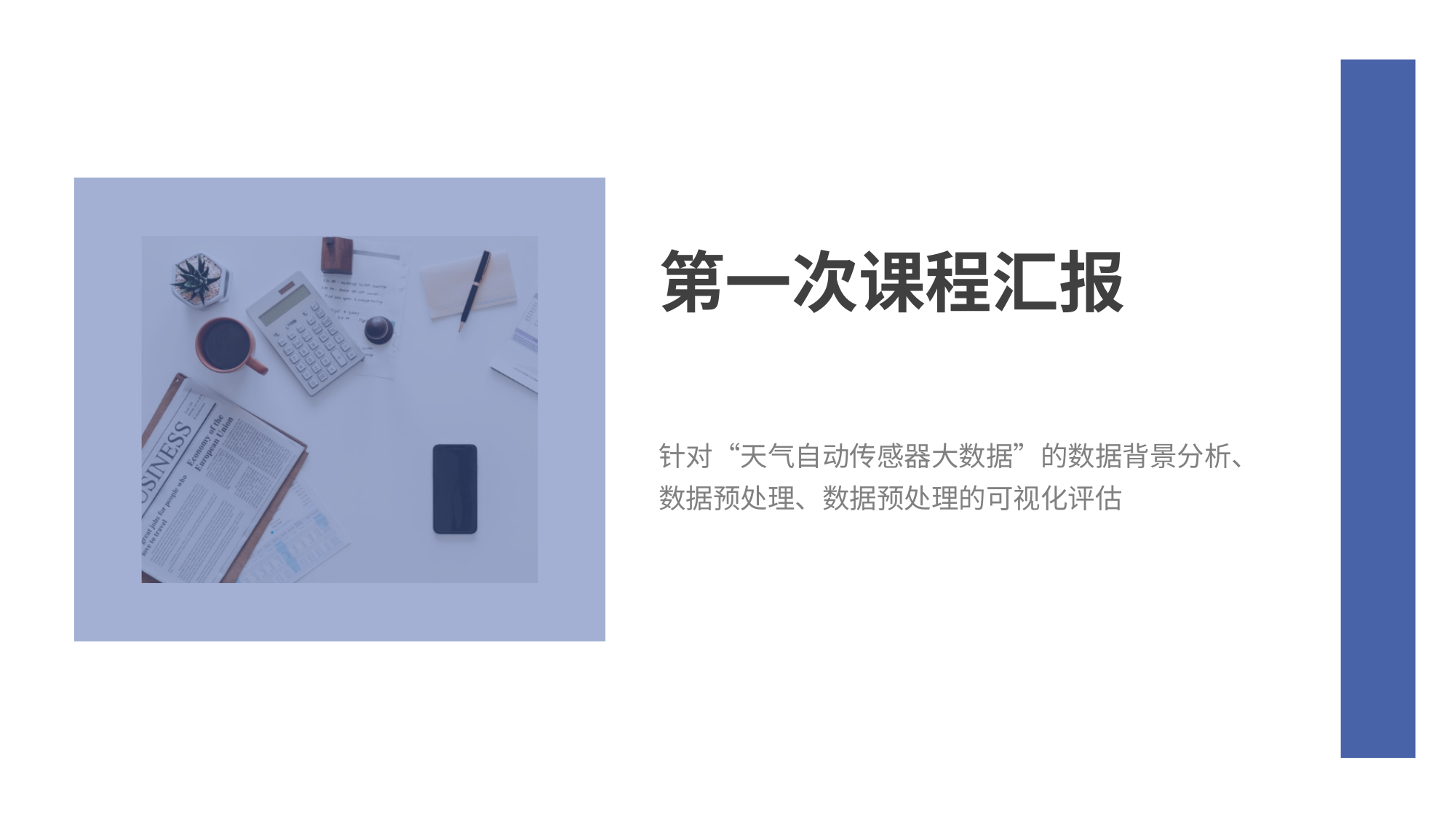

第一次课程汇报

针对“天气自动传感器大数据”的数据背景分析、数据预处理、数据预处理的可视化评估